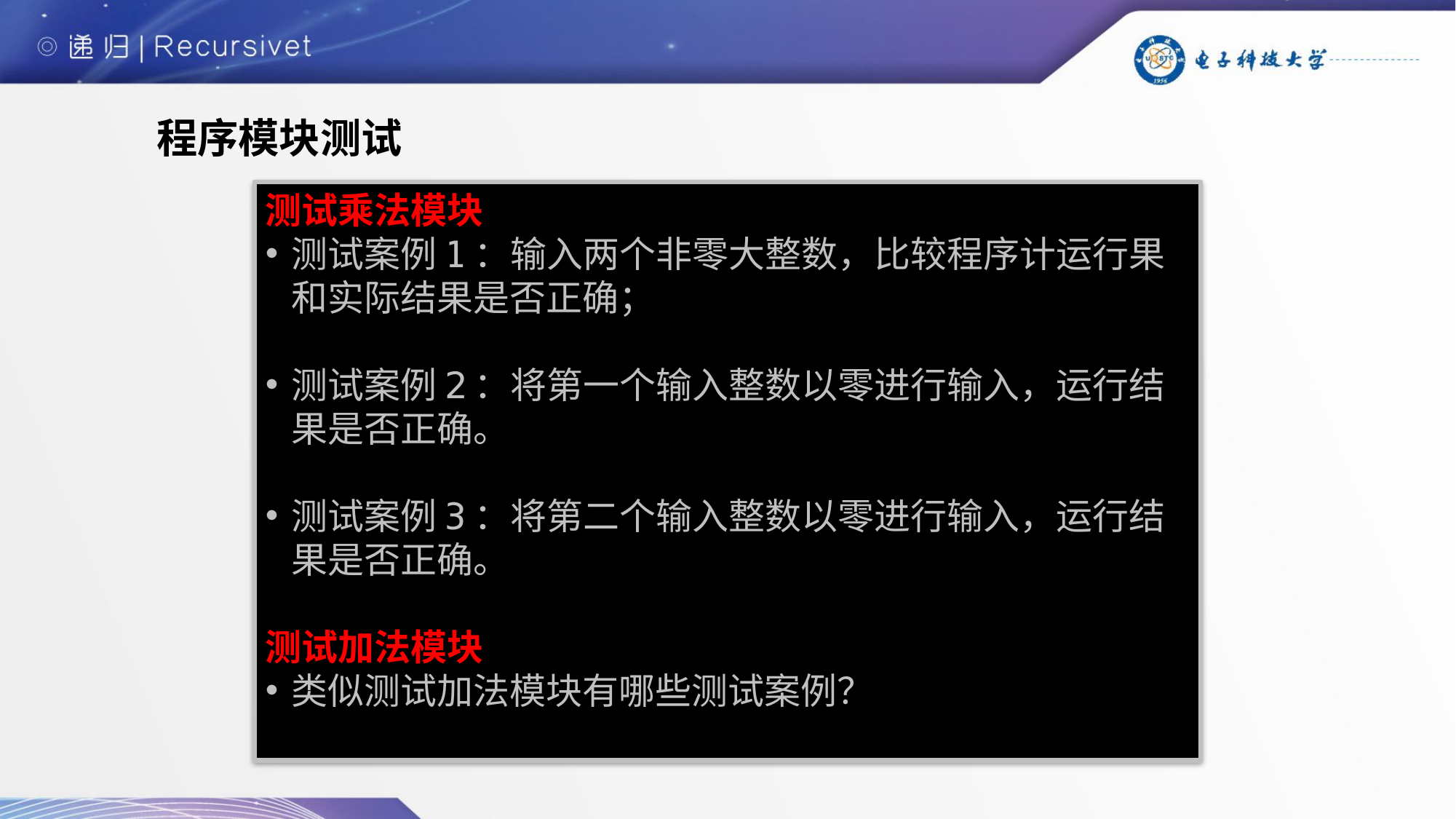

# 程序模块测试
测试乘法模块
测试案例1：输入两个非零大整数，比较程序计运行果和实际结果是否正确；

测试案例2：将第一个输入整数以零进行输入，运行结果是否正确。

测试案例3：将第二个输入整数以零进行输入，运行结果是否正确。

测试加法模块
类似测试加法模块有哪些测试案例？